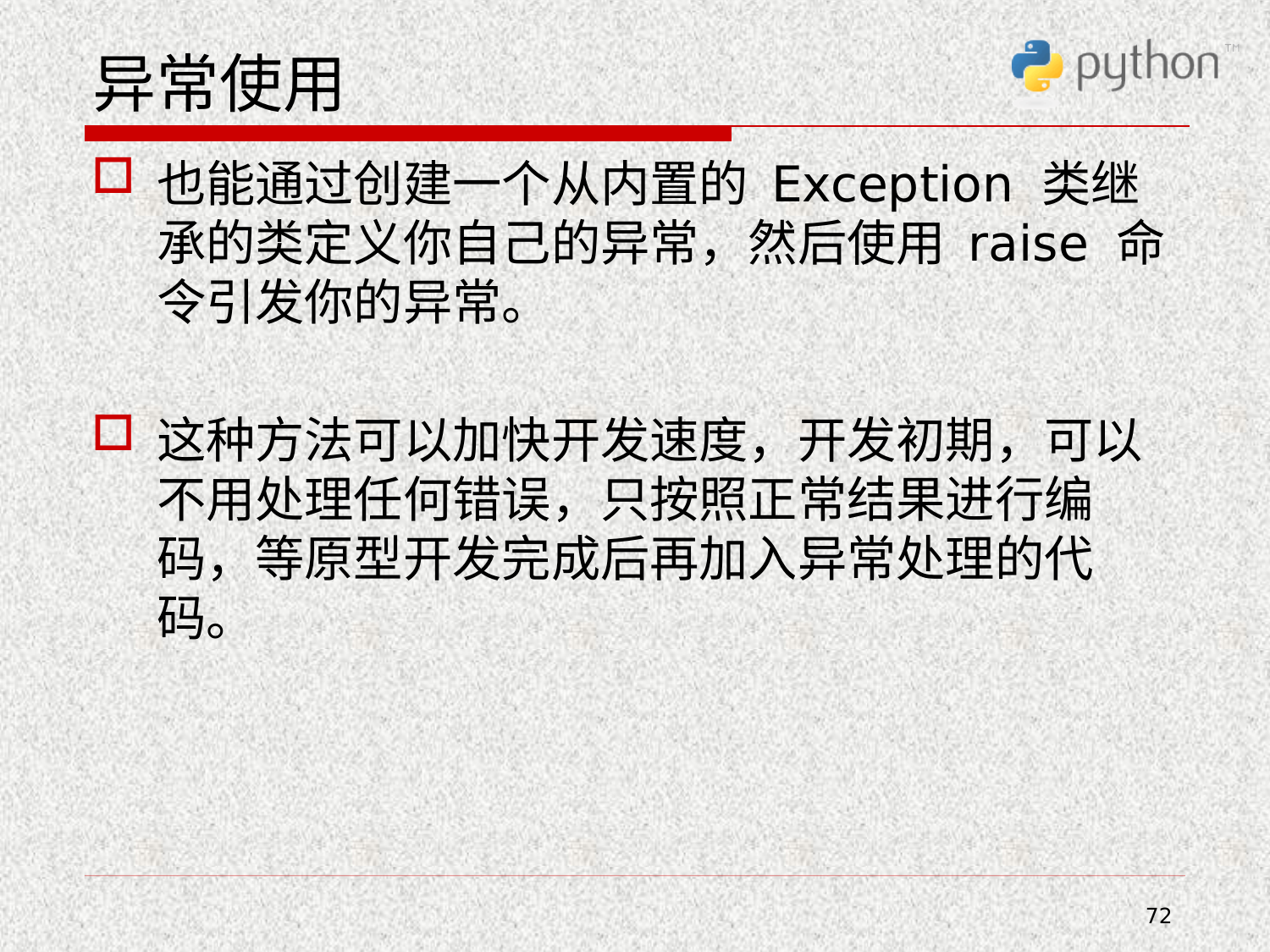

# 异常使用
也能通过创建一个从内置的 Exception 类继承的类定义你自己的异常，然后使用 raise 命令引发你的异常。

这种方法可以加快开发速度，开发初期，可以不用处理任何错误，只按照正常结果进行编码，等原型开发完成后再加入异常处理的代码。

72